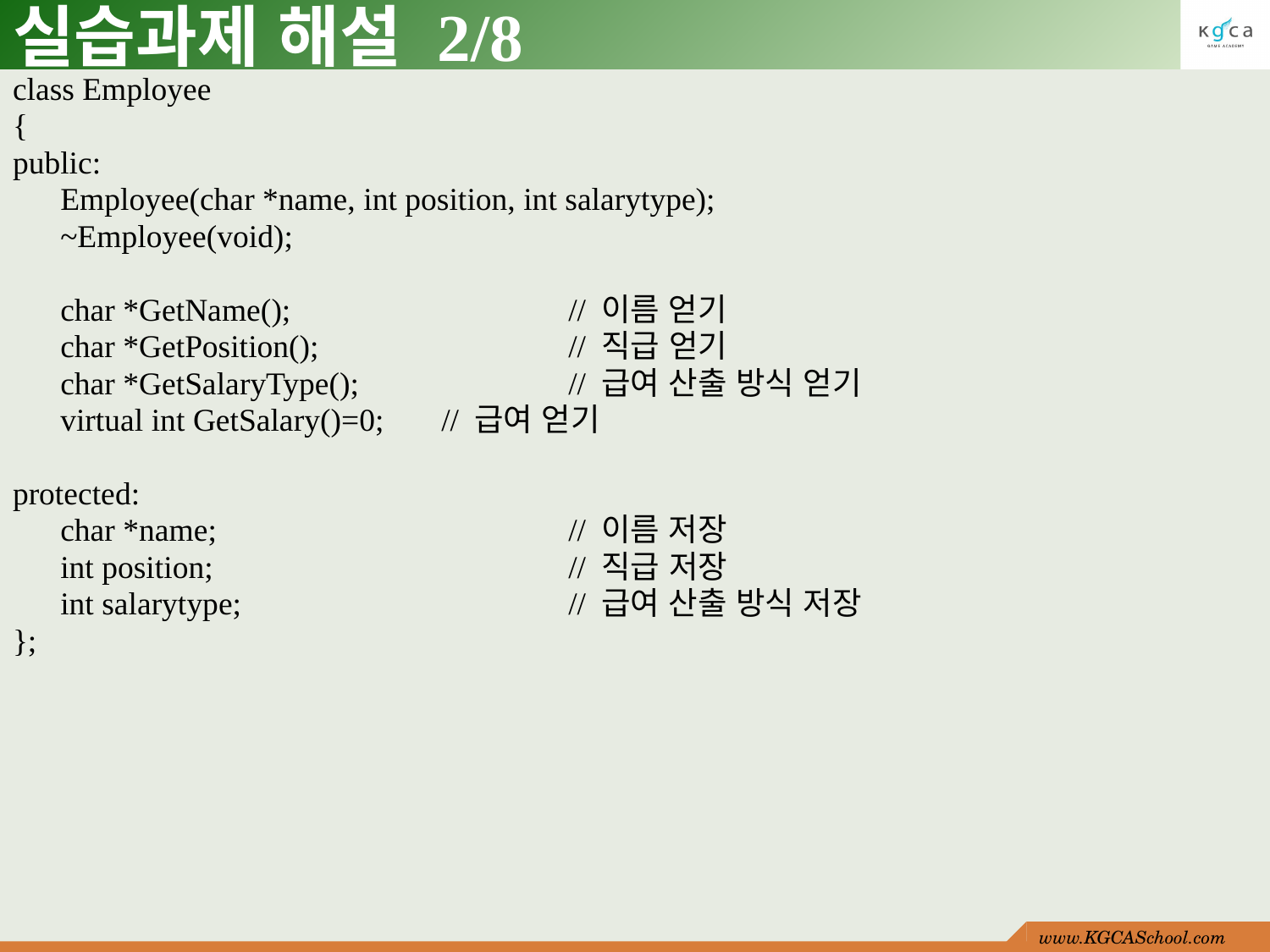

# 실습과제 해설 2/8
class Employee
{
public:
	Employee(char *name, int position, int salarytype);
	~Employee(void);

	char *GetName();			// 이름 얻기
	char *GetPosition();		// 직급 얻기
	char *GetSalaryType();		// 급여 산출 방식 얻기
	virtual int GetSalary()=0;	// 급여 얻기

protected:
	char *name;			// 이름 저장
	int position;			// 직급 저장
	int salarytype;			// 급여 산출 방식 저장
};